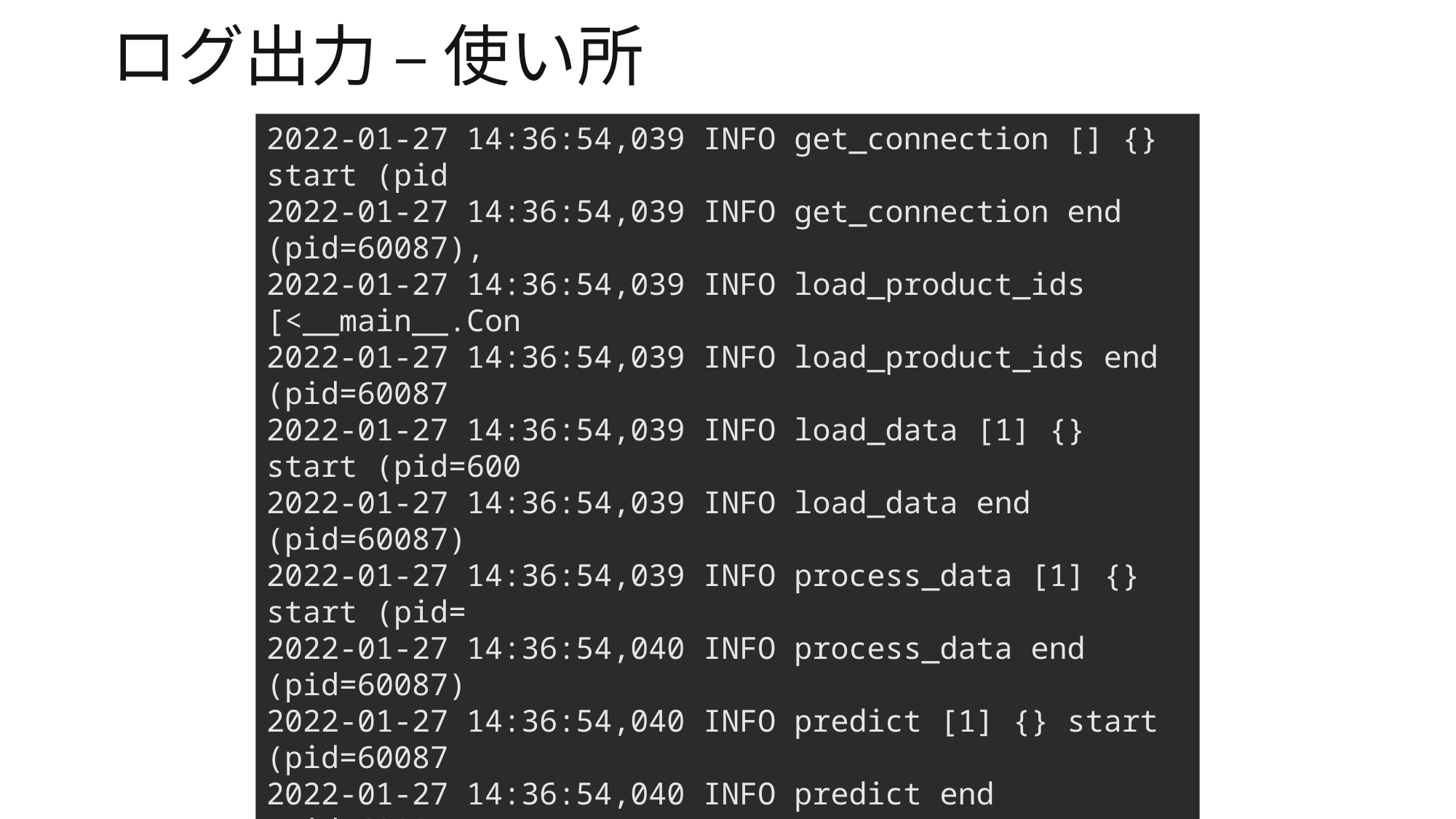

# ログ出力 – 使い所
2022-01-27 14:36:54,039 INFO get_connection [] {} start (pid
2022-01-27 14:36:54,039 INFO get_connection end (pid=60087),
2022-01-27 14:36:54,039 INFO load_product_ids [<__main__.Con
2022-01-27 14:36:54,039 INFO load_product_ids end (pid=60087
2022-01-27 14:36:54,039 INFO load_data [1] {} start (pid=600
2022-01-27 14:36:54,039 INFO load_data end (pid=60087)
2022-01-27 14:36:54,039 INFO process_data [1] {} start (pid=
2022-01-27 14:36:54,040 INFO process_data end (pid=60087)
2022-01-27 14:36:54,040 INFO predict [1] {} start (pid=60087
2022-01-27 14:36:54,040 INFO predict end (pid=60087)
2022-01-27 14:36:54,040 INFO save_data [1] {} start (pid=600
2022-01-27 14:36:54,040 INFO save_data end (pid=60087), valu
2022-01-27 14:36:54,040 INFO load_data [2] {} start (pid=600
2022-01-27 14:36:54,040 INFO load_data end (pid=60087)
2022-01-27 14:36:54,040 INFO process_data [2] {} start (pid=
2022-01-27 14:36:54,040 INFO process_data end (pid=60087)
2022-01-27 14:36:54,040 INFO predict [2] {} start (pid=60087
2022-01-27 14:36:54,040 INFO predict end (pid=60087)
2022-01-27 14:36:54,040 INFO save_data [2] {} start (pid=600
2022-01-27 14:36:54,040 INFO save_data end (pid=60087), valu
2022-01-27 14:36:54,040 INFO load_data [3] {} start (pid=600
2022-01-27 14:36:54,040 INFO load_data end (pid=60087)
2022-01-27 14:36:54,040 INFO process_data [3] {} start (pid=
2022-01-27 14:36:54,040 INFO process_data end (pid=60087)
2022-01-27 14:36:54,040 INFO predict [3] {} start (pid=60087
2022-01-27 14:36:54,040 INFO predict end (pid=60087)
2022-01-27 14:36:54,040 INFO save_data [3] {} start (pid=600
2022-01-27 14:36:54,040 INFO save_data end (pid=60087), valu